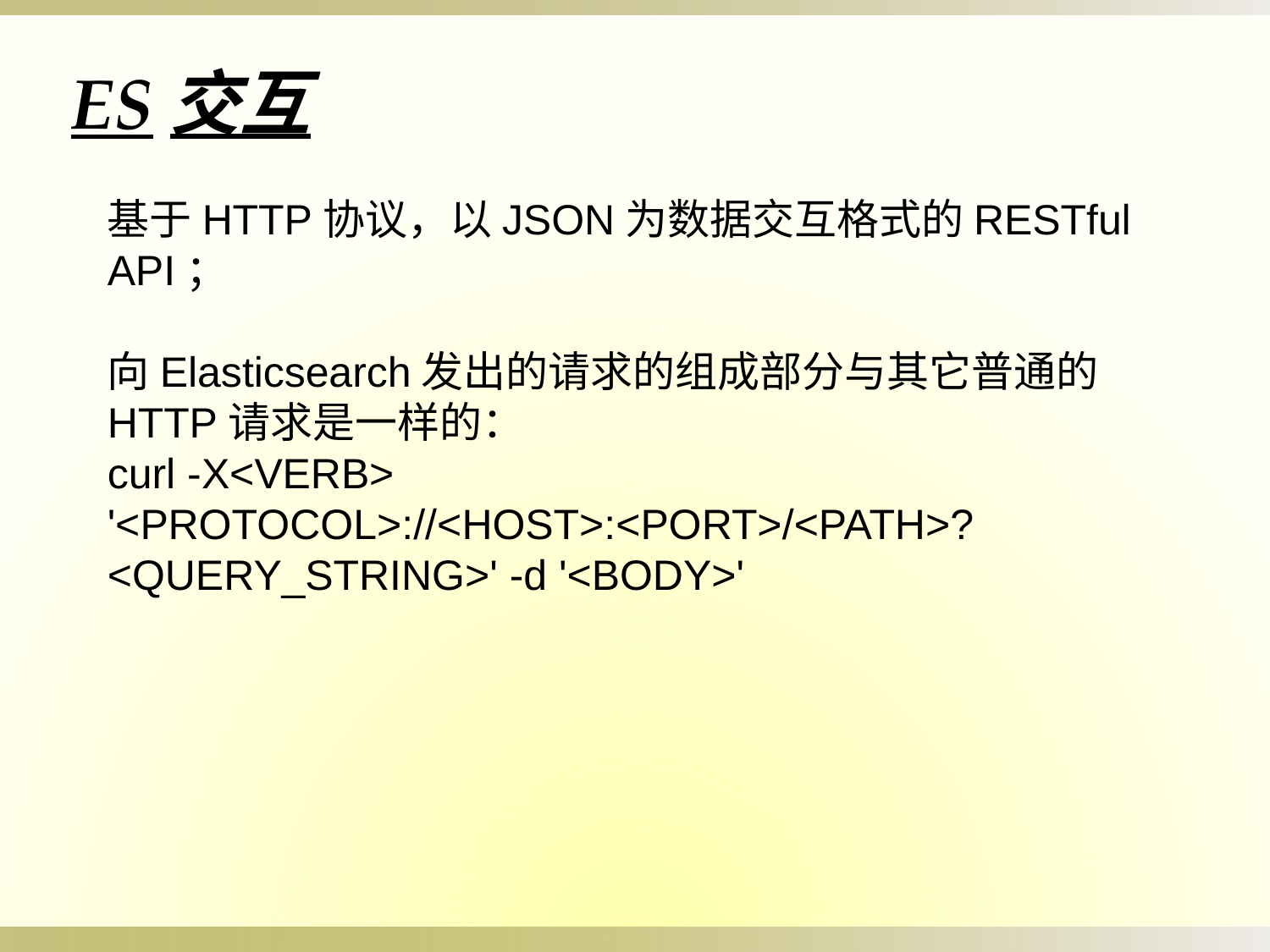

ES交互
基于HTTP协议，以JSON为数据交互格式的RESTful API；

向Elasticsearch发出的请求的组成部分与其它普通的HTTP请求是一样的：
curl -X<VERB> '<PROTOCOL>://<HOST>:<PORT>/<PATH>?<QUERY_STRING>' -d '<BODY>'